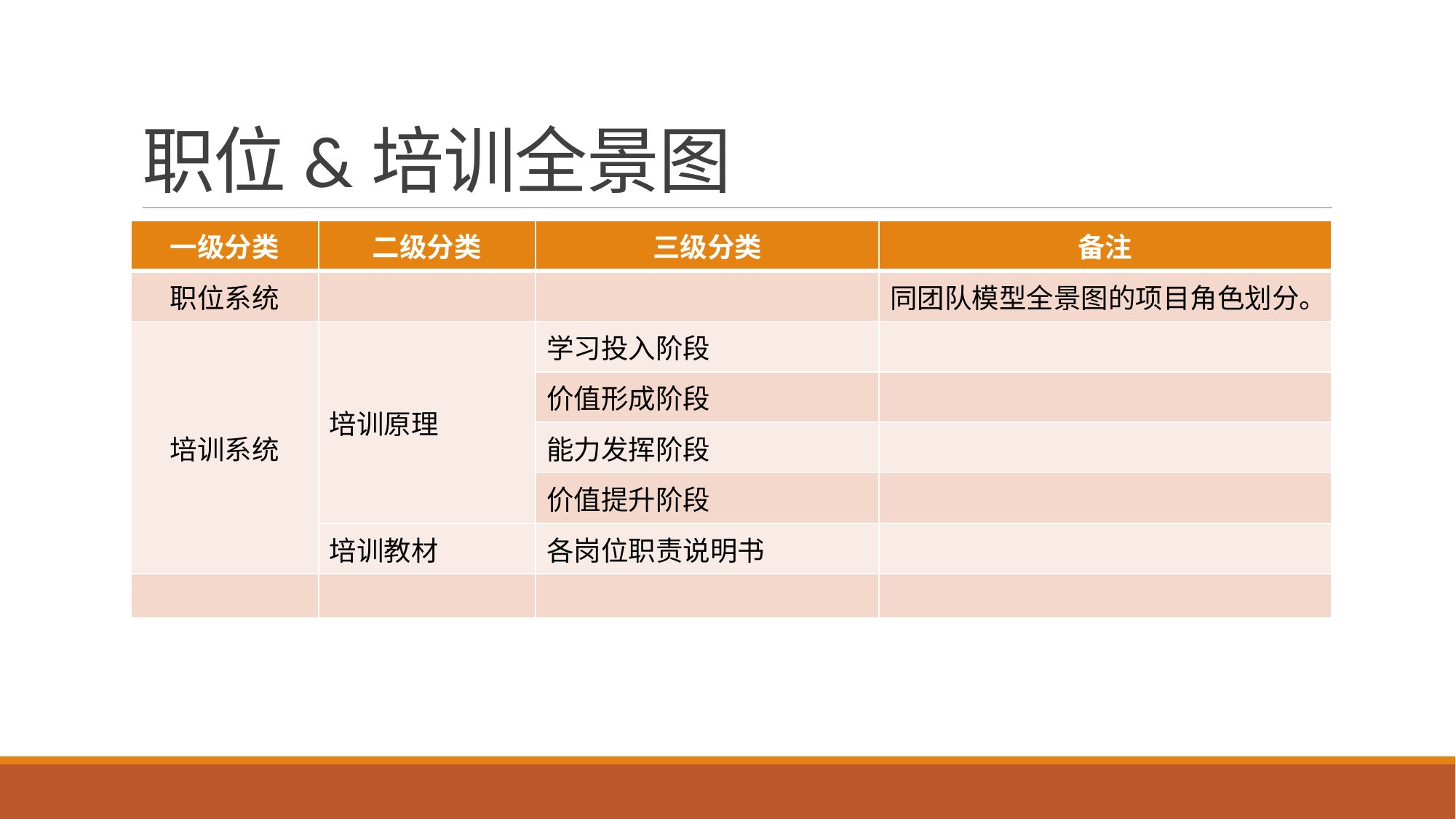

# 职位&培训全景图
| 一级分类 | 二级分类 | 三级分类 | 备注 |
| --- | --- | --- | --- |
| 职位系统 |  |  | 同团队模型全景图的项目角色划分。 |
| 培训系统 | 培训原理 | 学习投入阶段 |  |
|  |  | 价值形成阶段 |  |
|  |  | 能力发挥阶段 |  |
|  |  | 价值提升阶段 |  |
|  | 培训教材 | 各岗位职责说明书 |  |
|  |  |  |  |